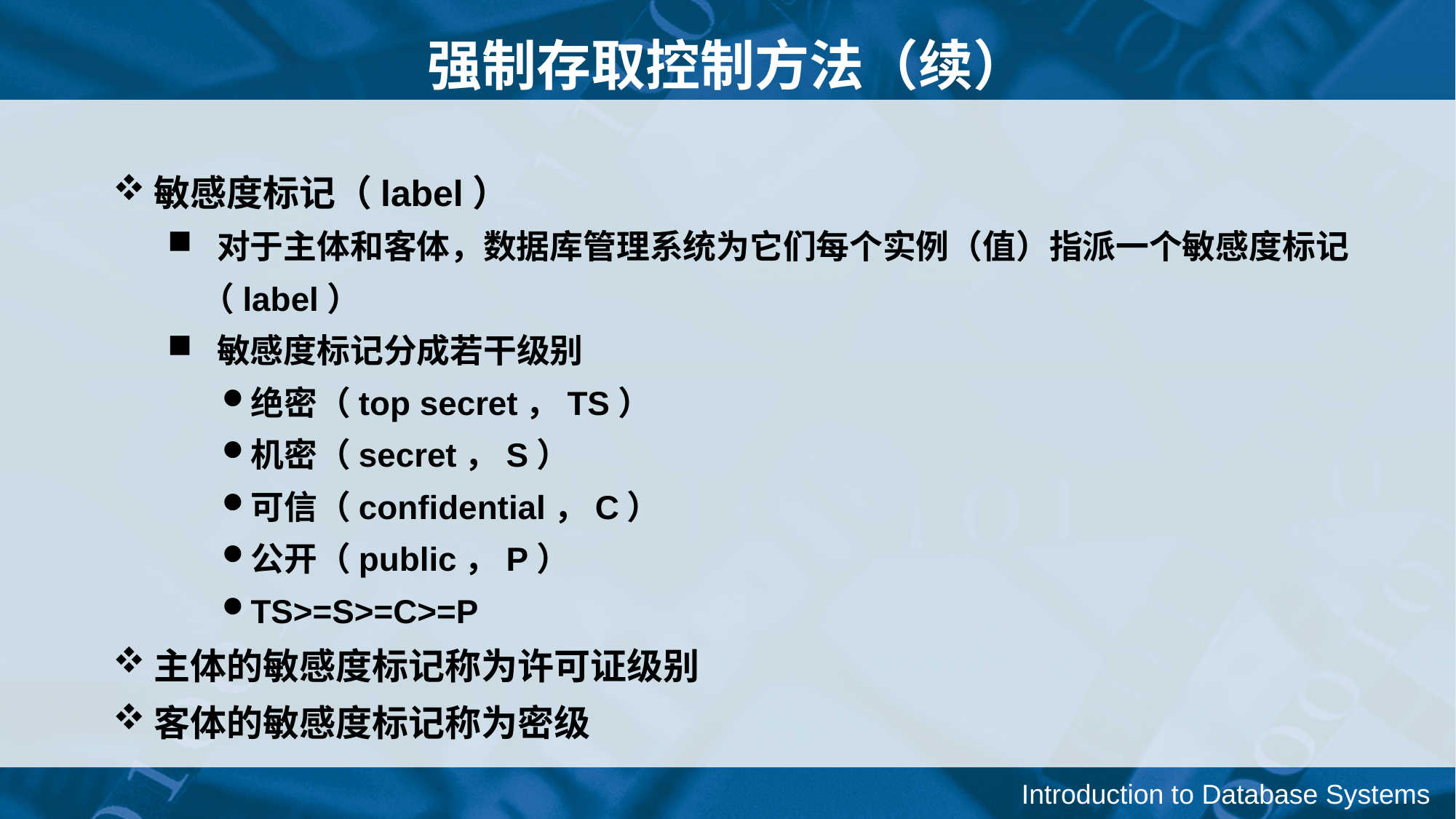

强制存取控制方法（续）
敏感度标记（label）
 对于主体和客体，数据库管理系统为它们每个实例（值）指派一个敏感度标记（label）
 敏感度标记分成若干级别
绝密（top secret，TS）
机密（secret，S）
可信（confidential，C）
公开（public，P）
TS>=S>=C>=P
主体的敏感度标记称为许可证级别
客体的敏感度标记称为密级